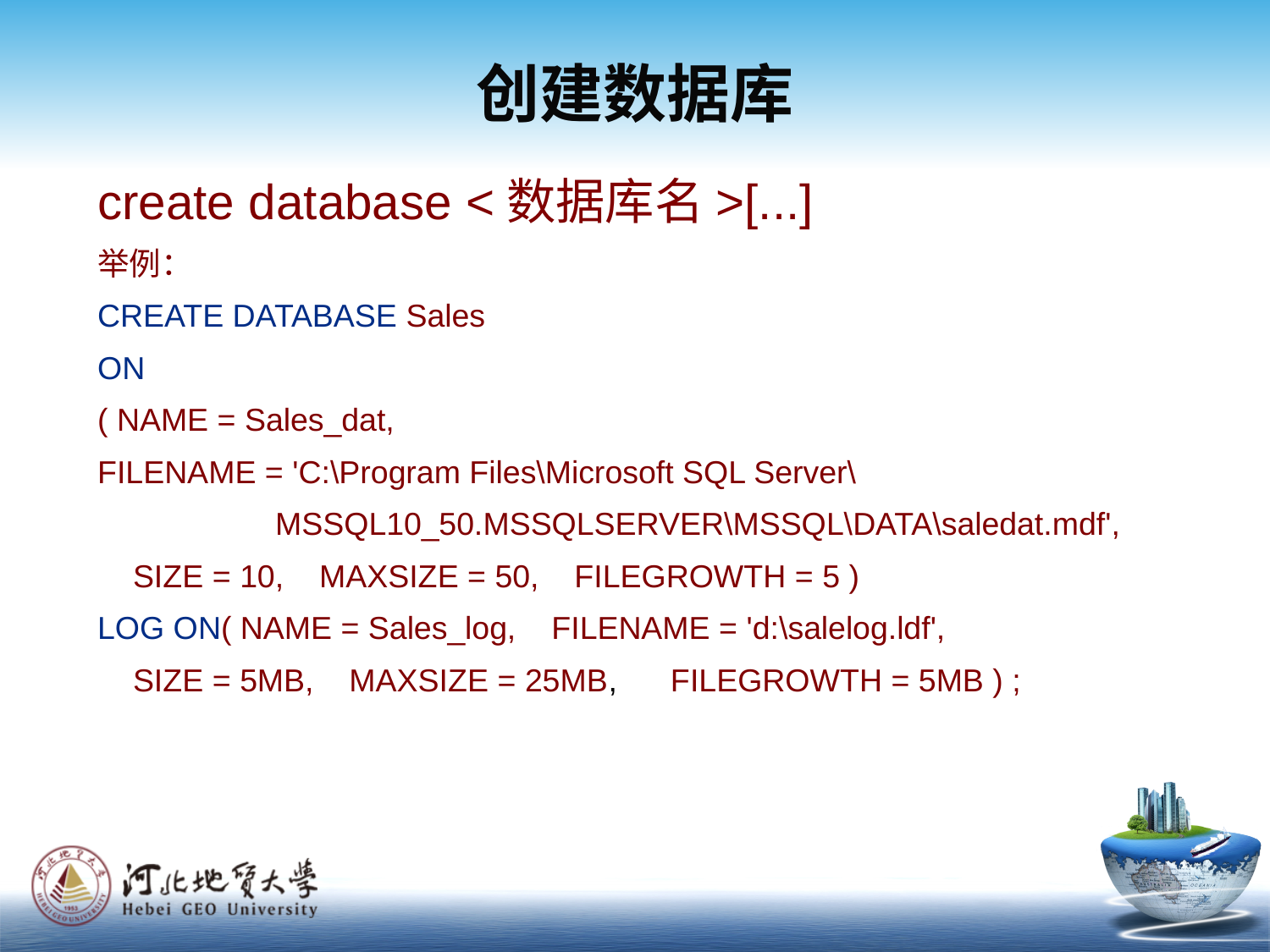

创建数据库
create database <数据库名>[...]
举例：
CREATE DATABASE Sales
ON
( NAME = Sales_dat,
FILENAME = 'C:\Program Files\Microsoft SQL Server\
                    MSSQL10_50.MSSQLSERVER\MSSQL\DATA\saledat.mdf',
    SIZE = 10,    MAXSIZE = 50,    FILEGROWTH = 5 )
LOG ON( NAME = Sales_log,    FILENAME = 'd:\salelog.ldf',
    SIZE = 5MB,    MAXSIZE = 25MB,      FILEGROWTH = 5MB ) ;